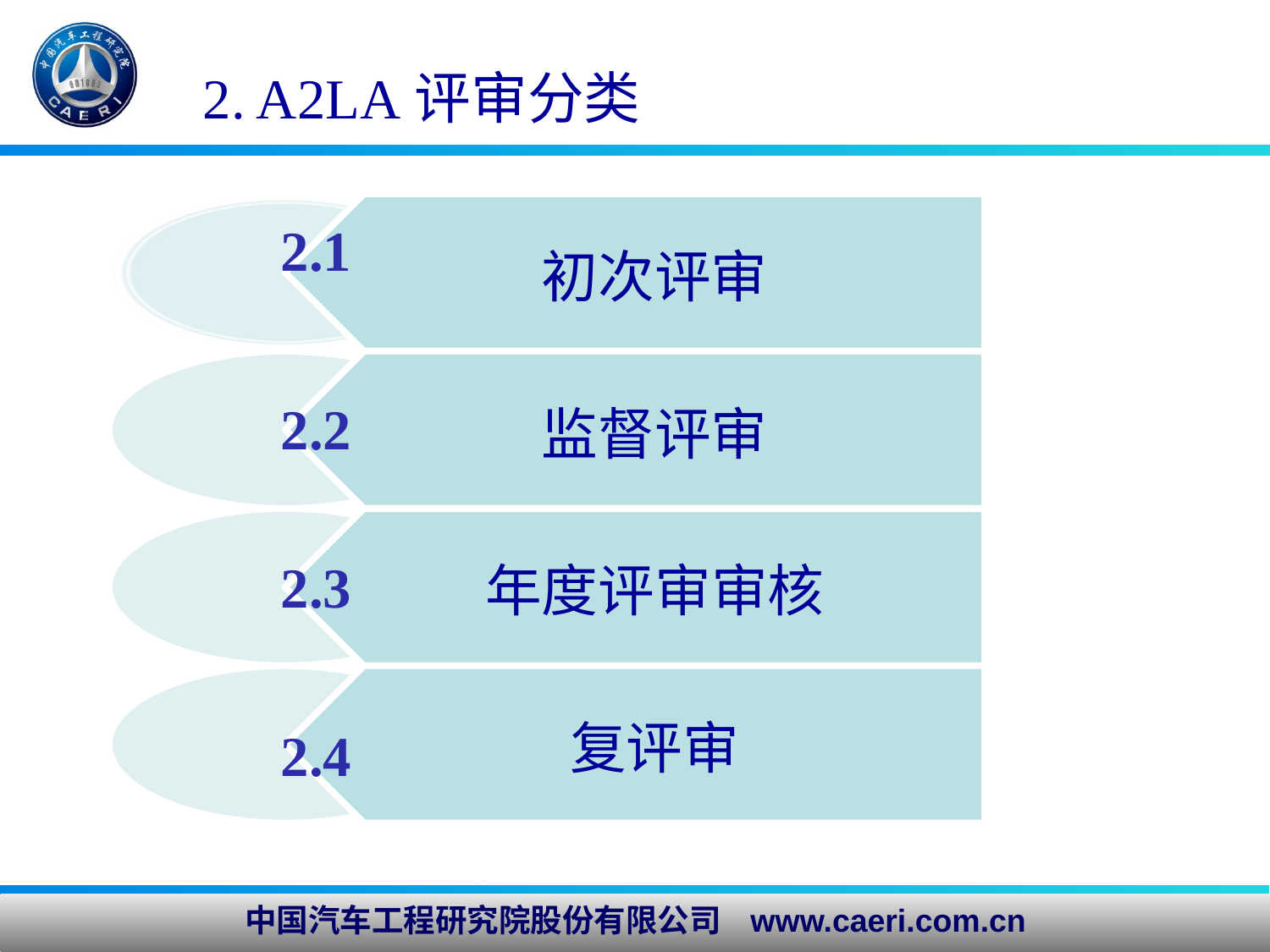

2. A2LA评审分类
初次评审
监督评审
年度评审审核
复评审
2.1
2.2
2.3
2.4